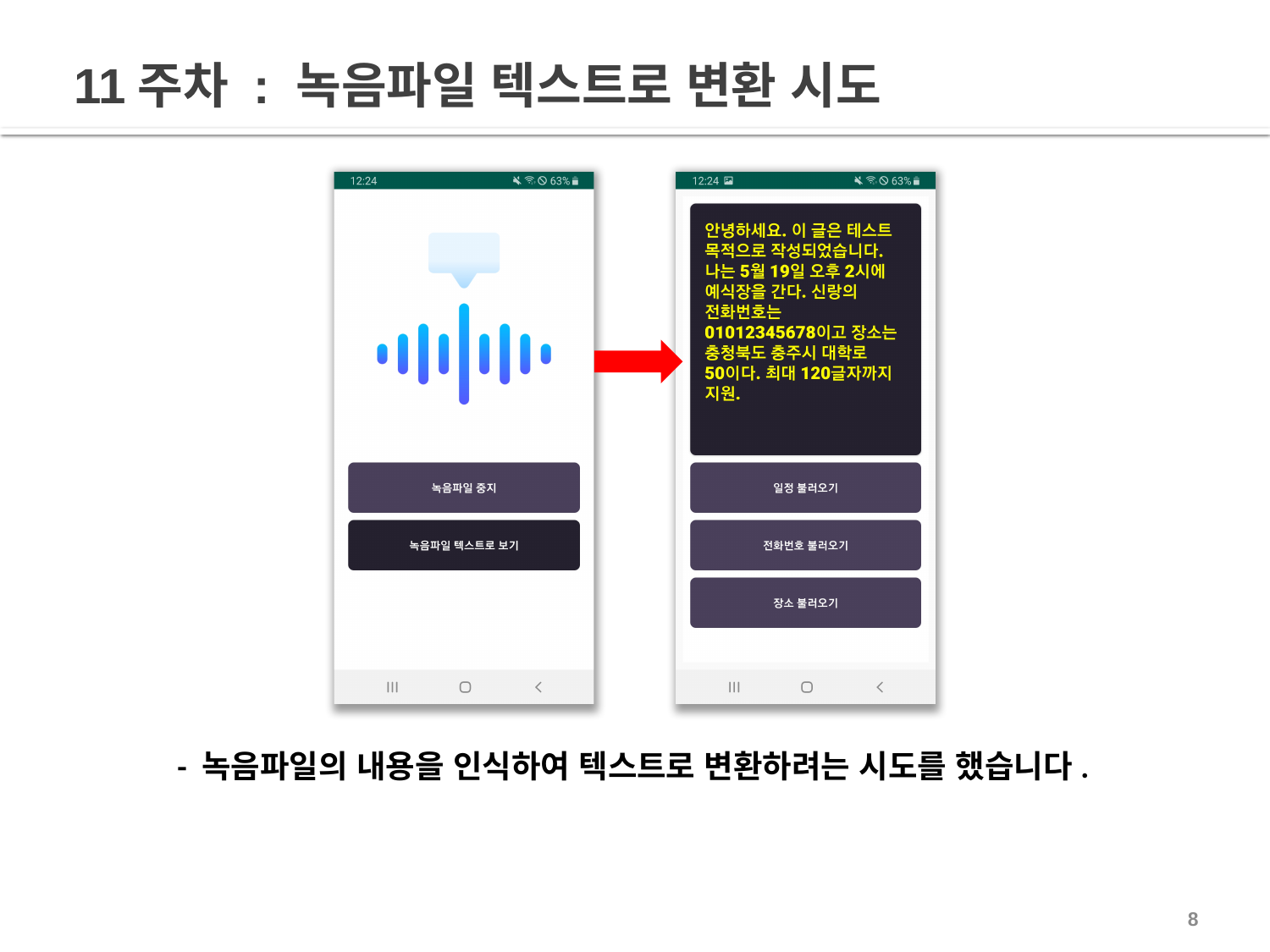

# 11주차 : 녹음파일 텍스트로 변환 시도

 - 녹음파일의 내용을 인식하여 텍스트로 변환하려는 시도를 했습니다.
8